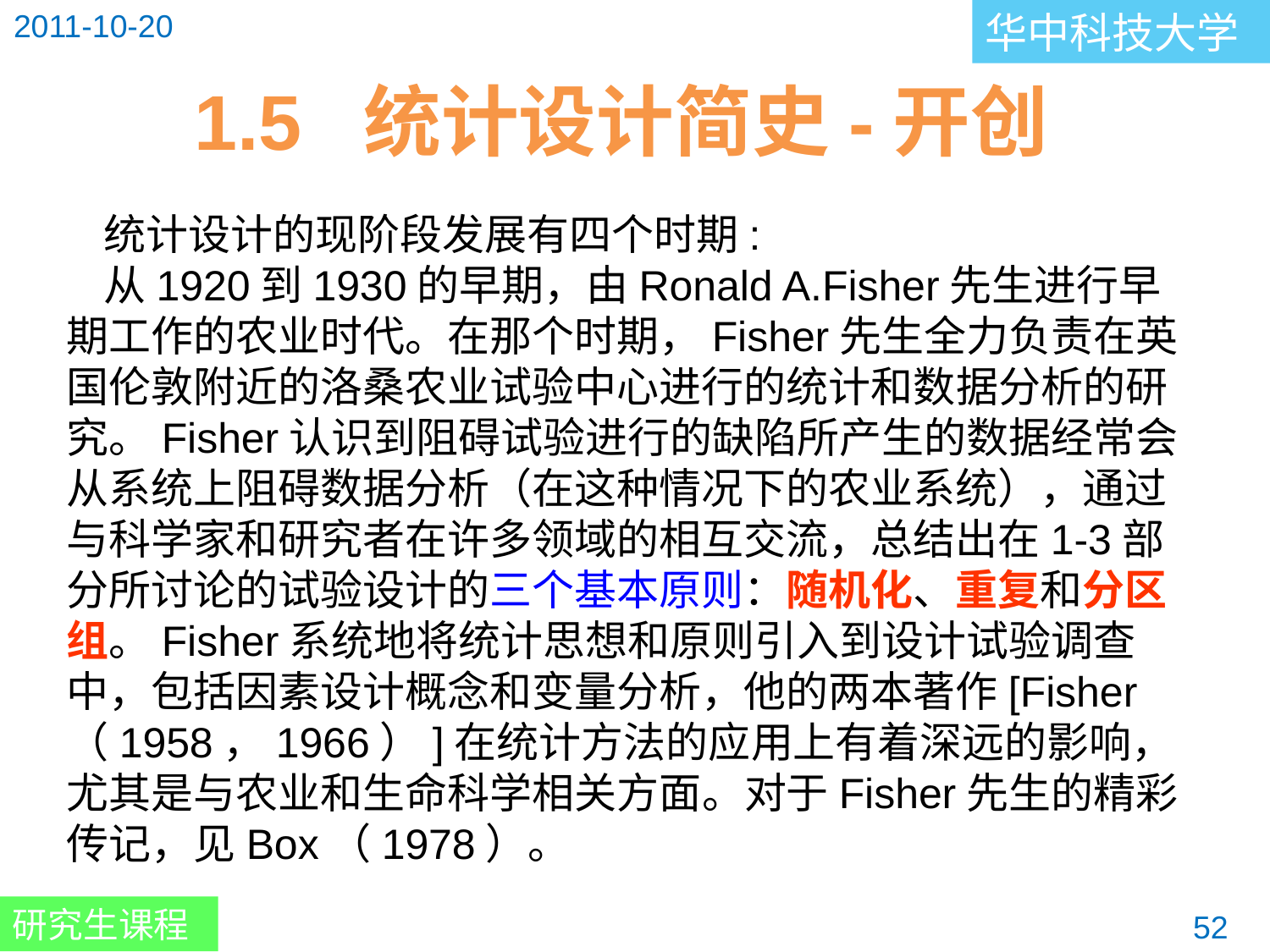

1.5  统计设计简史-开创
统计设计的现阶段发展有四个时期:
从1920到1930的早期，由Ronald A.Fisher先生进行早期工作的农业时代。在那个时期，Fisher先生全力负责在英国伦敦附近的洛桑农业试验中心进行的统计和数据分析的研究。Fisher认识到阻碍试验进行的缺陷所产生的数据经常会从系统上阻碍数据分析（在这种情况下的农业系统），通过与科学家和研究者在许多领域的相互交流，总结出在1-3部分所讨论的试验设计的三个基本原则：随机化、重复和分区组。Fisher系统地将统计思想和原则引入到设计试验调查中，包括因素设计概念和变量分析，他的两本著作[Fisher（1958，1966）]在统计方法的应用上有着深远的影响，尤其是与农业和生命科学相关方面。对于Fisher先生的精彩传记，见Box（1978）。